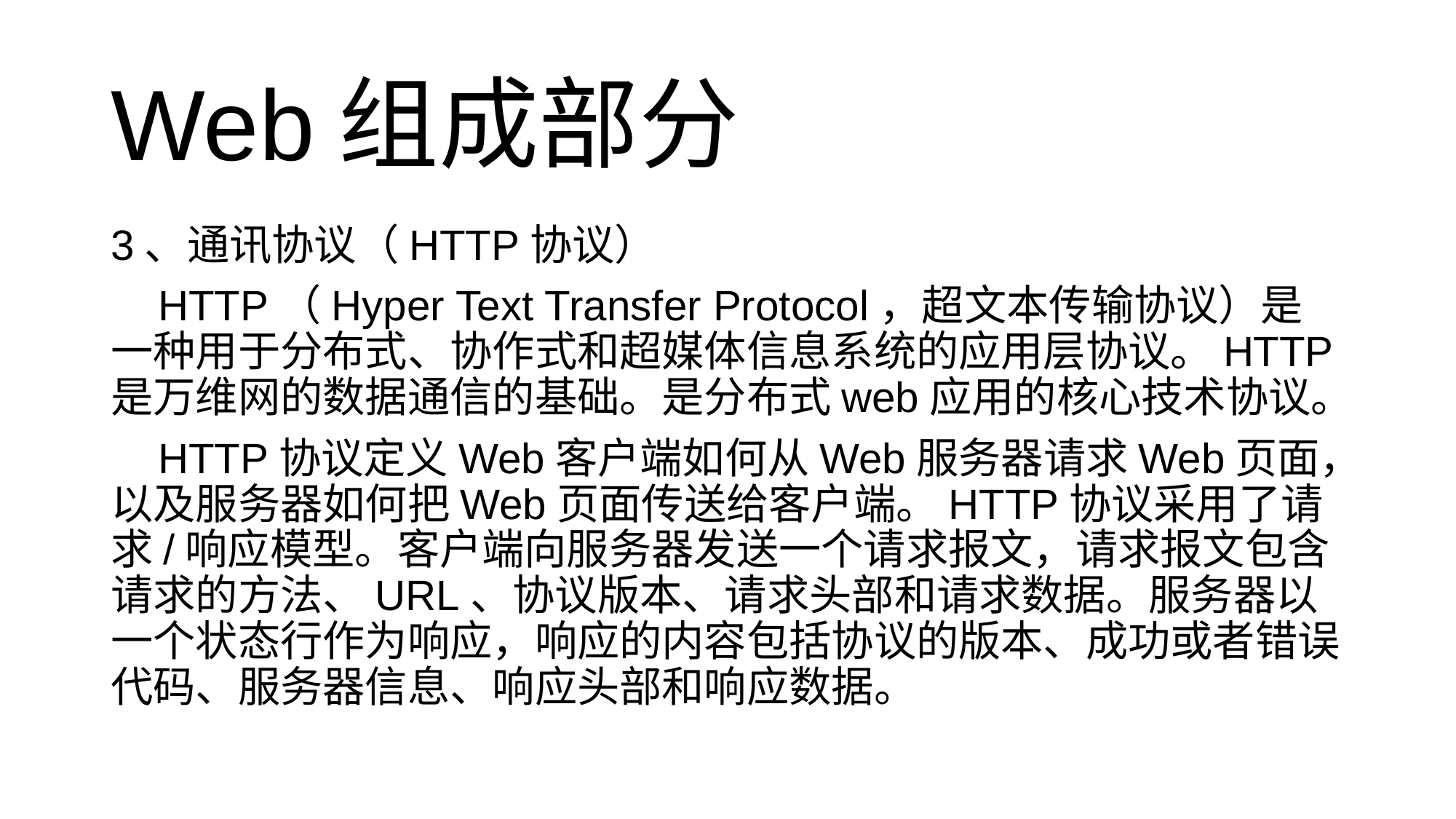

# Web组成部分
3、通讯协议（HTTP协议）
    HTTP（Hyper Text Transfer Protocol，超文本传输协议）是一种用于分布式、协作式和超媒体信息系统的应用层协议。HTTP是万维网的数据通信的基础。是分布式web应用的核心技术协议。
    HTTP协议定义Web客户端如何从Web服务器请求Web页面，以及服务器如何把Web页面传送给客户端。HTTP协议采用了请求/响应模型。客户端向服务器发送一个请求报文，请求报文包含请求的方法、URL、协议版本、请求头部和请求数据。服务器以一个状态行作为响应，响应的内容包括协议的版本、成功或者错误代码、服务器信息、响应头部和响应数据。